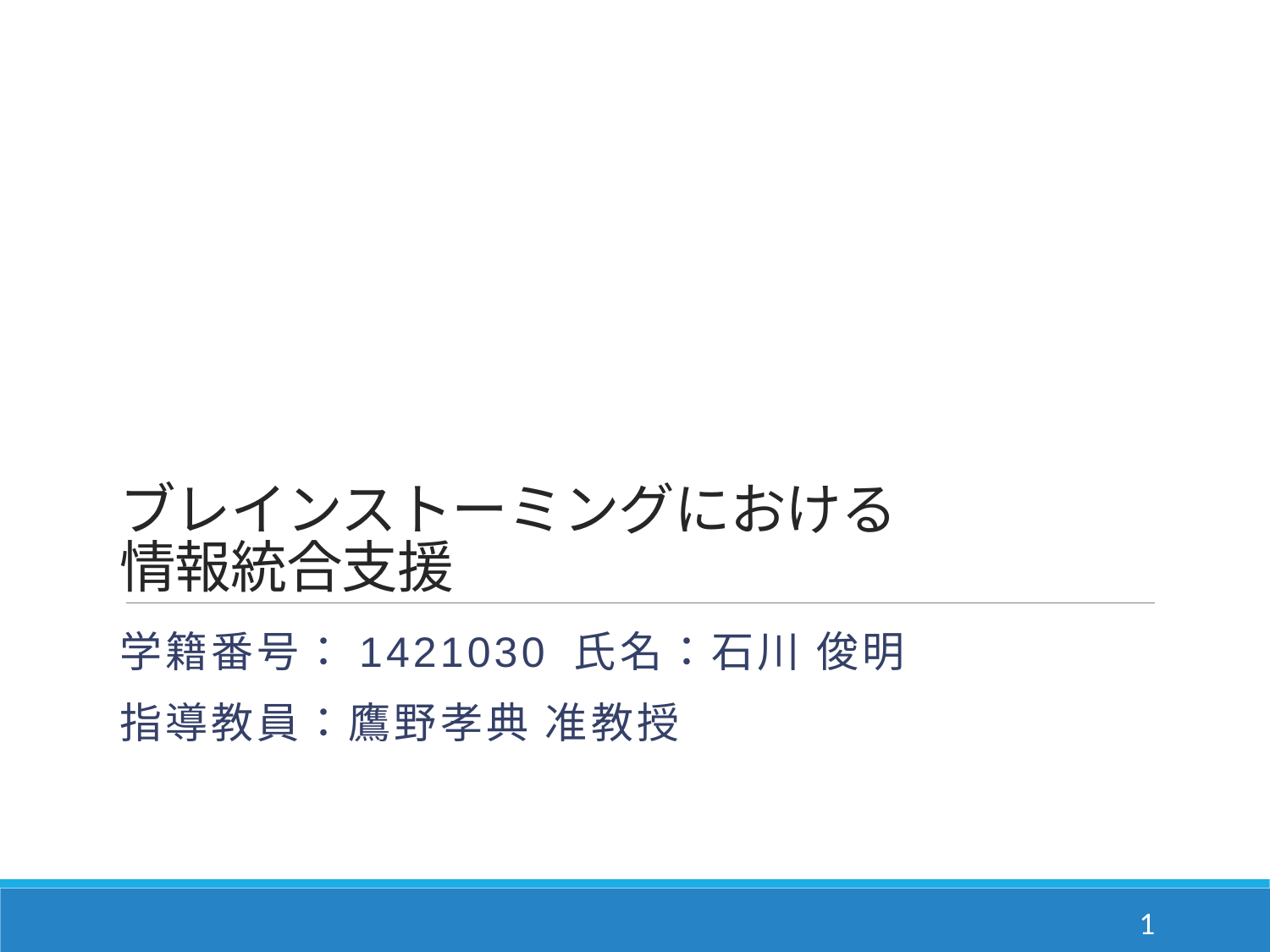

# ブレインストーミングにおける 情報統合支援
学籍番号：1421030 氏名：石川 俊明
指導教員：鷹野孝典 准教授
1